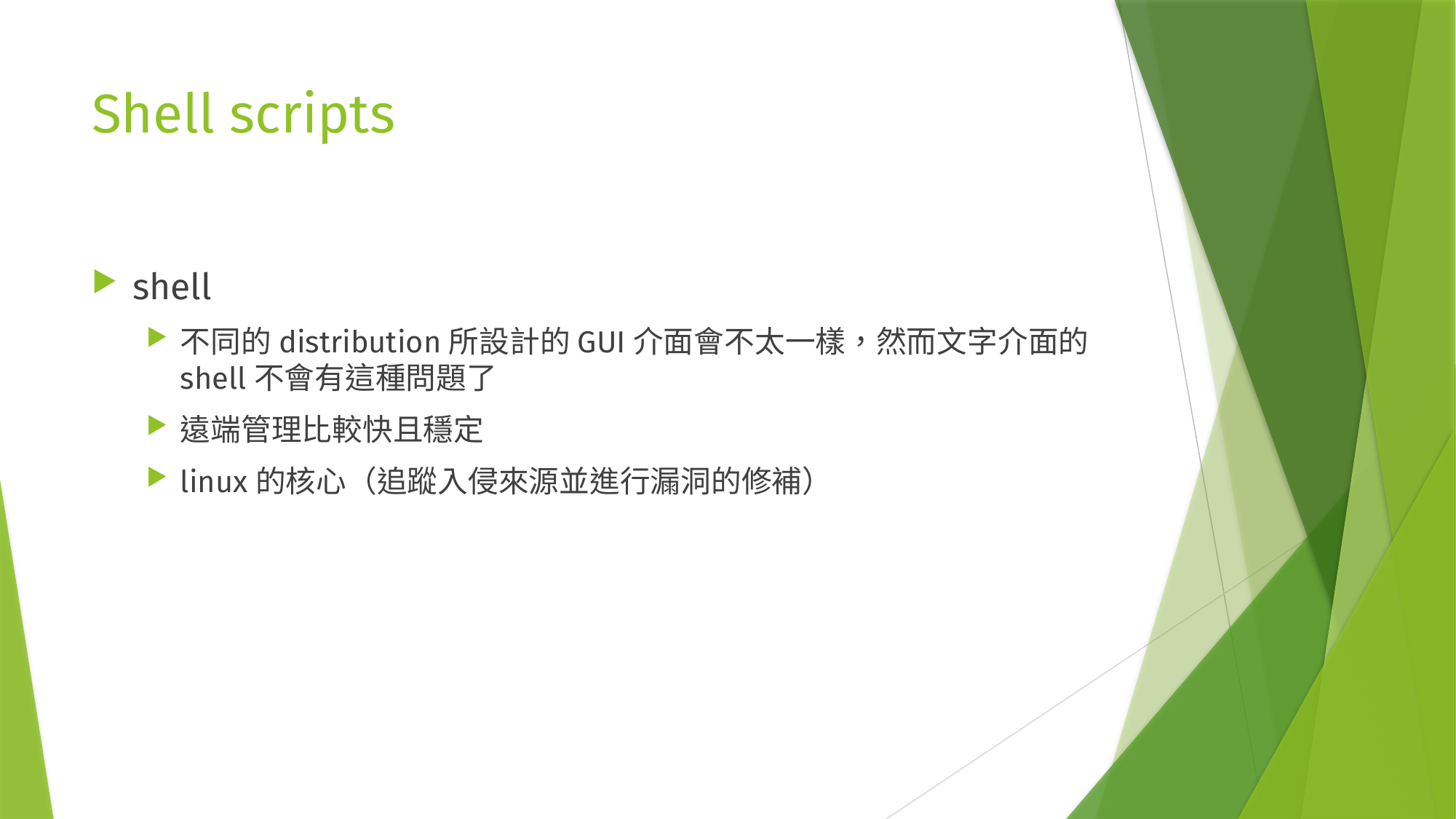

# Shell scripts
shell
不同的distribution所設計的GUI介面會不太一樣，然而文字介面的shell不會有這種問題了
遠端管理比較快且穩定
linux的核心（追蹤入侵來源並進行漏洞的修補）